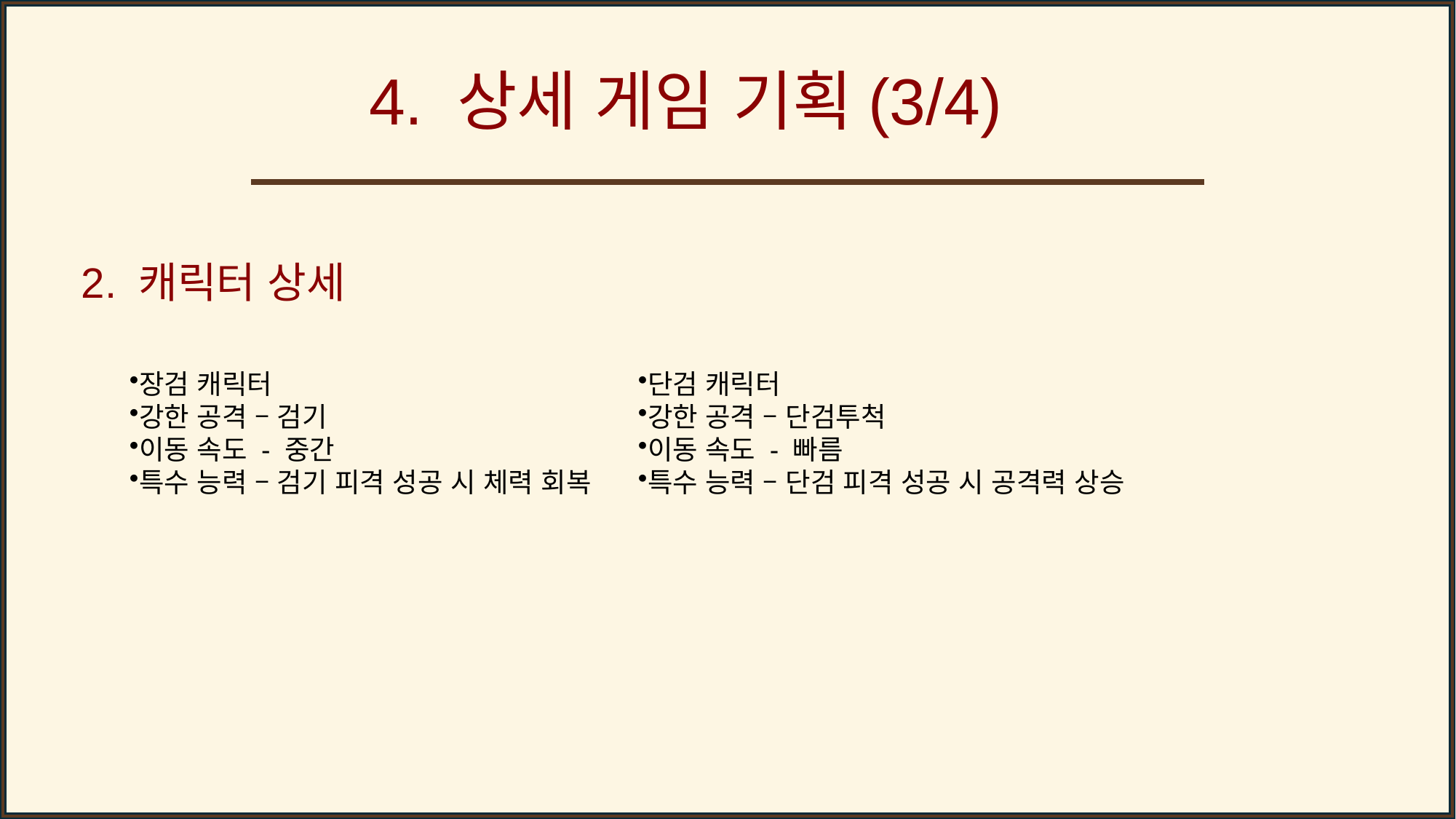

4. 상세 게임 기획(3/4)
2. 캐릭터 상세
장검 캐릭터
강한 공격 – 검기
이동 속도 - 중간
특수 능력 – 검기 피격 성공 시 체력 회복

단검 캐릭터
강한 공격 – 단검투척
이동 속도 - 빠름
특수 능력 – 단검 피격 성공 시 공격력 상승